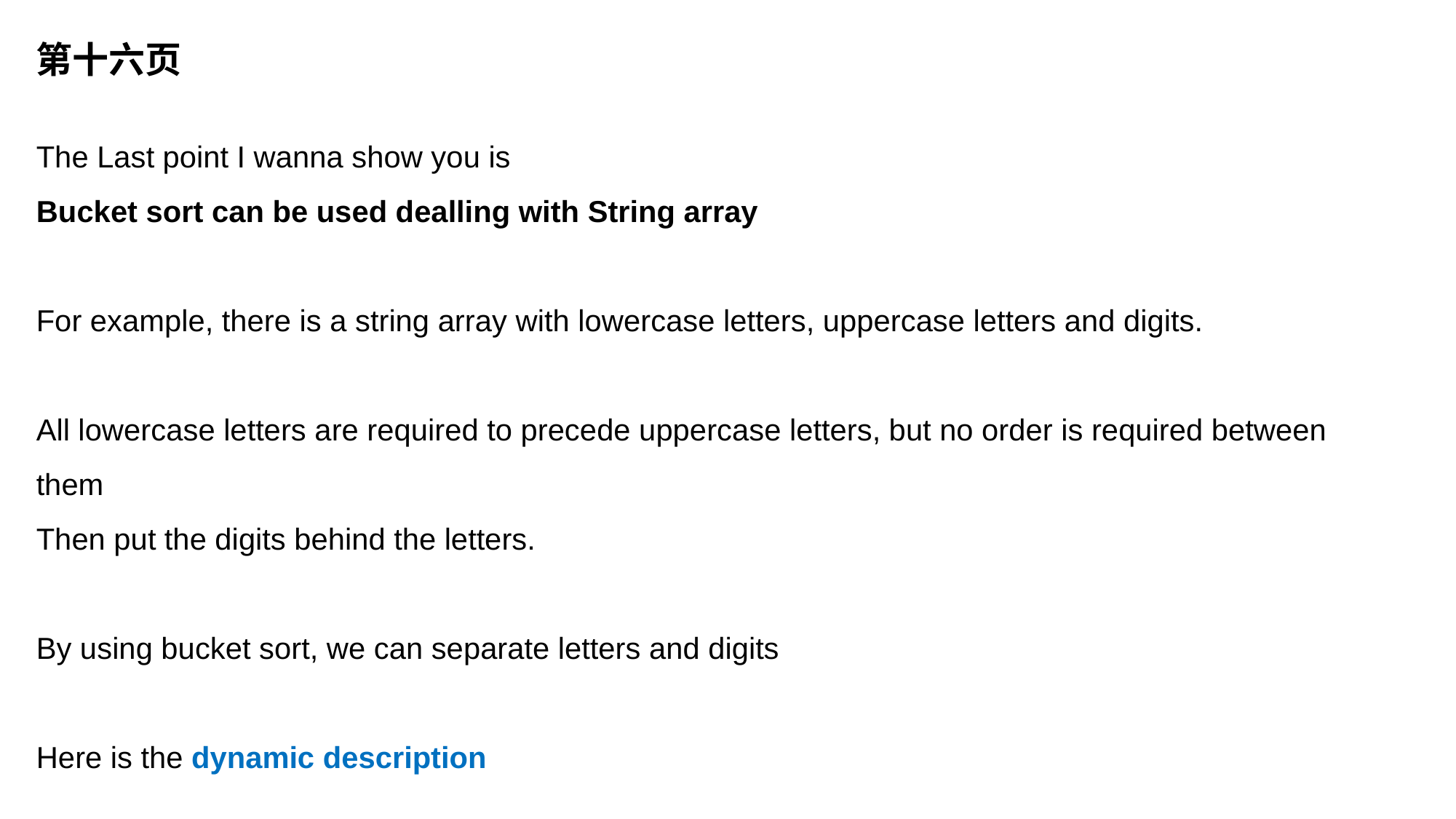

第十六页
The Last point I wanna show you is
Bucket sort can be used dealling with String array

For example, there is a string array with lowercase letters, uppercase letters and digits.

All lowercase letters are required to precede uppercase letters, but no order is required between them
Then put the digits behind the letters.

By using bucket sort, we can separate letters and digits

Here is the dynamic description